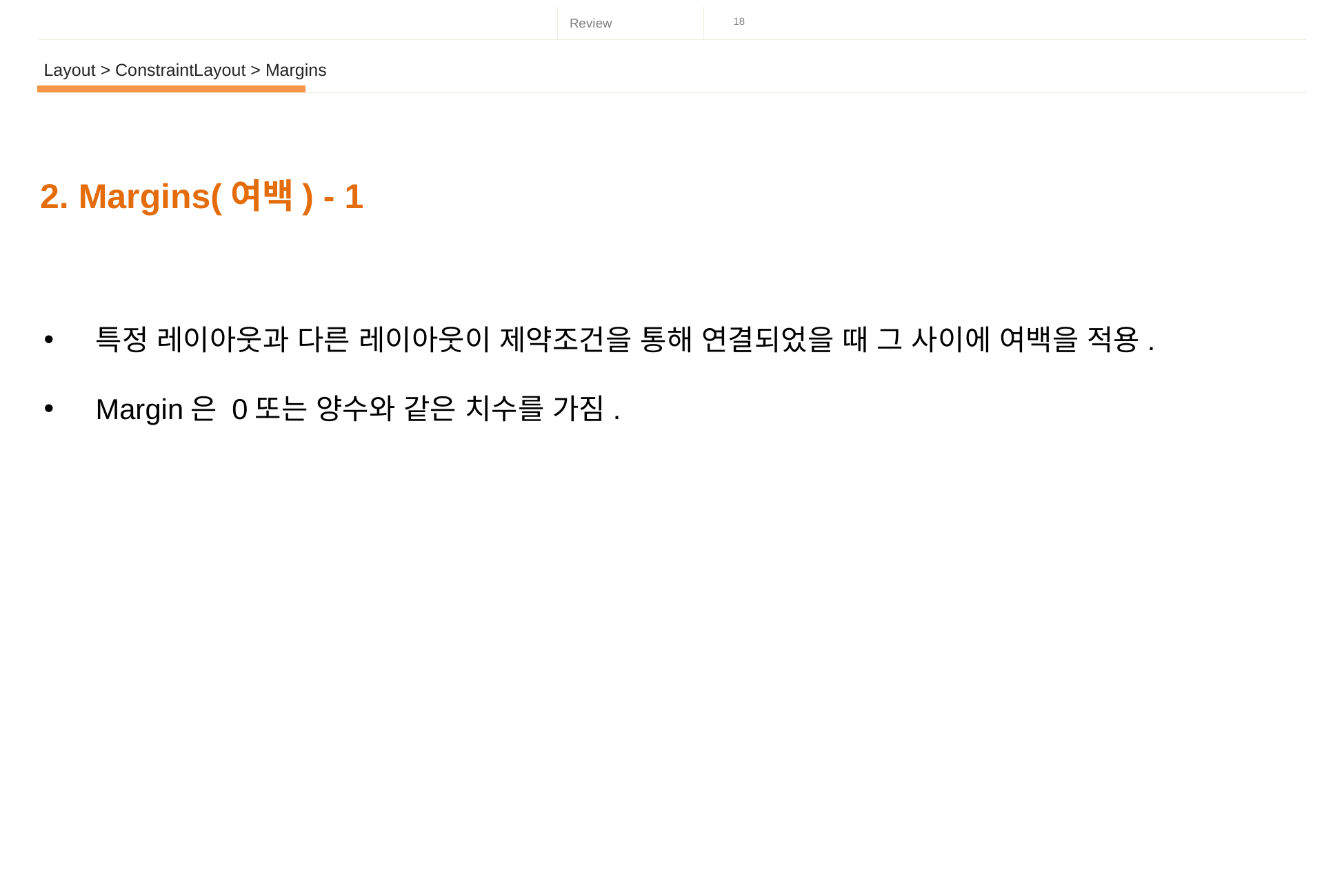

Layout > ConstraintLayout > Margins
2. Margins(여백) - 1
특정 레이아웃과 다른 레이아웃이 제약조건을 통해 연결되었을 때 그 사이에 여백을 적용.
Margin은 0또는 양수와 같은 치수를 가짐.